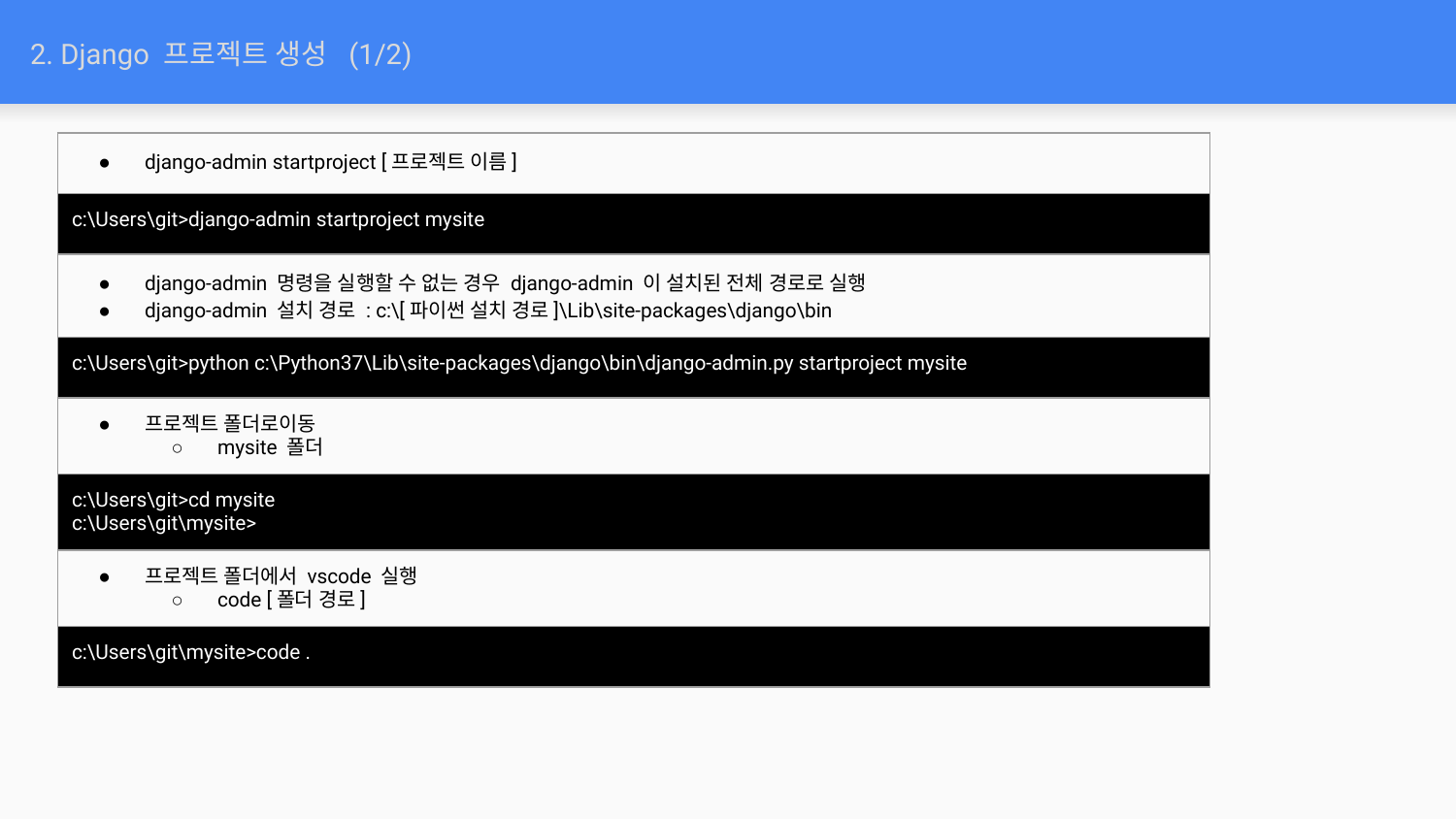

# 2. Django 프로젝트 생성  (1/2)
| django-admin startproject [프로젝트 이름] |
| --- |
| c:\Users\git>django-admin startproject mysite |
| django-admin 명령을 실행할 수 없는 경우 django-admin 이 설치된 전체 경로로 실행 django-admin 설치 경로 : c:\[파이썬 설치 경로]\Lib\site-packages\django\bin |
| c:\Users\git>python c:\Python37\Lib\site-packages\django\bin\django-admin.py startproject mysite |
| 프로젝트 폴더로이동 mysite 폴더 |
| c:\Users\git>cd mysite c:\Users\git\mysite> |
| 프로젝트 폴더에서 vscode 실행 code [폴더 경로] |
| c:\Users\git\mysite>code . |